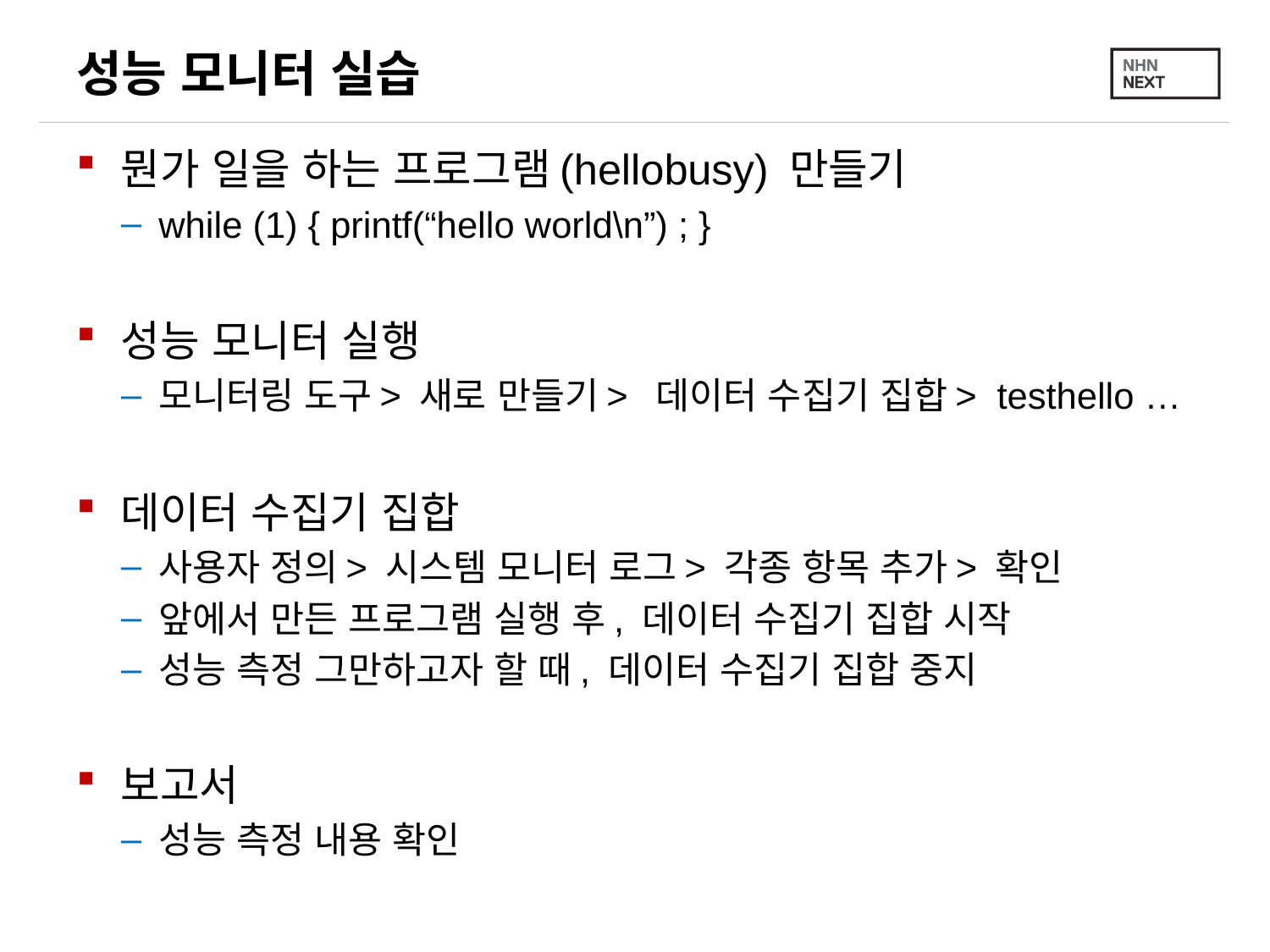

# 성능 모니터 실습
뭔가 일을 하는 프로그램(hellobusy) 만들기
while (1) { printf(“hello world\n”) ; }

성능 모니터 실행
모니터링 도구> 새로 만들기>  데이터 수집기 집합>  testhello …

데이터 수집기 집합
사용자 정의> 시스템 모니터 로그> 각종 항목 추가> 확인
앞에서 만든 프로그램 실행 후, 데이터 수집기 집합 시작
성능 측정 그만하고자 할 때, 데이터 수집기 집합 중지

보고서
성능 측정 내용 확인